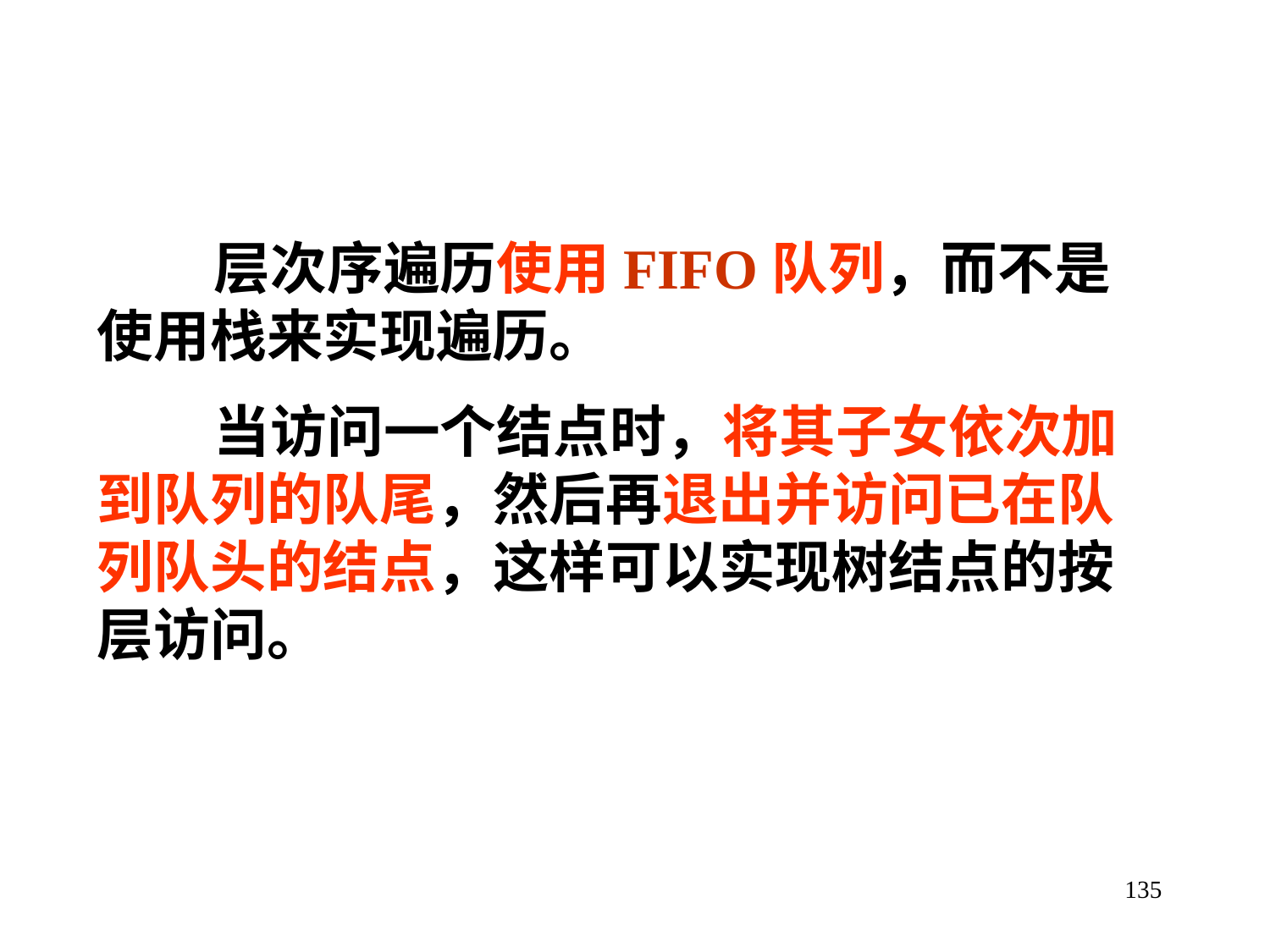

层次序遍历使用FIFO队列，而不是使用栈来实现遍历。
        当访问一个结点时，将其子女依次加到队列的队尾，然后再退出并访问已在队列队头的结点，这样可以实现树结点的按层访问。
135